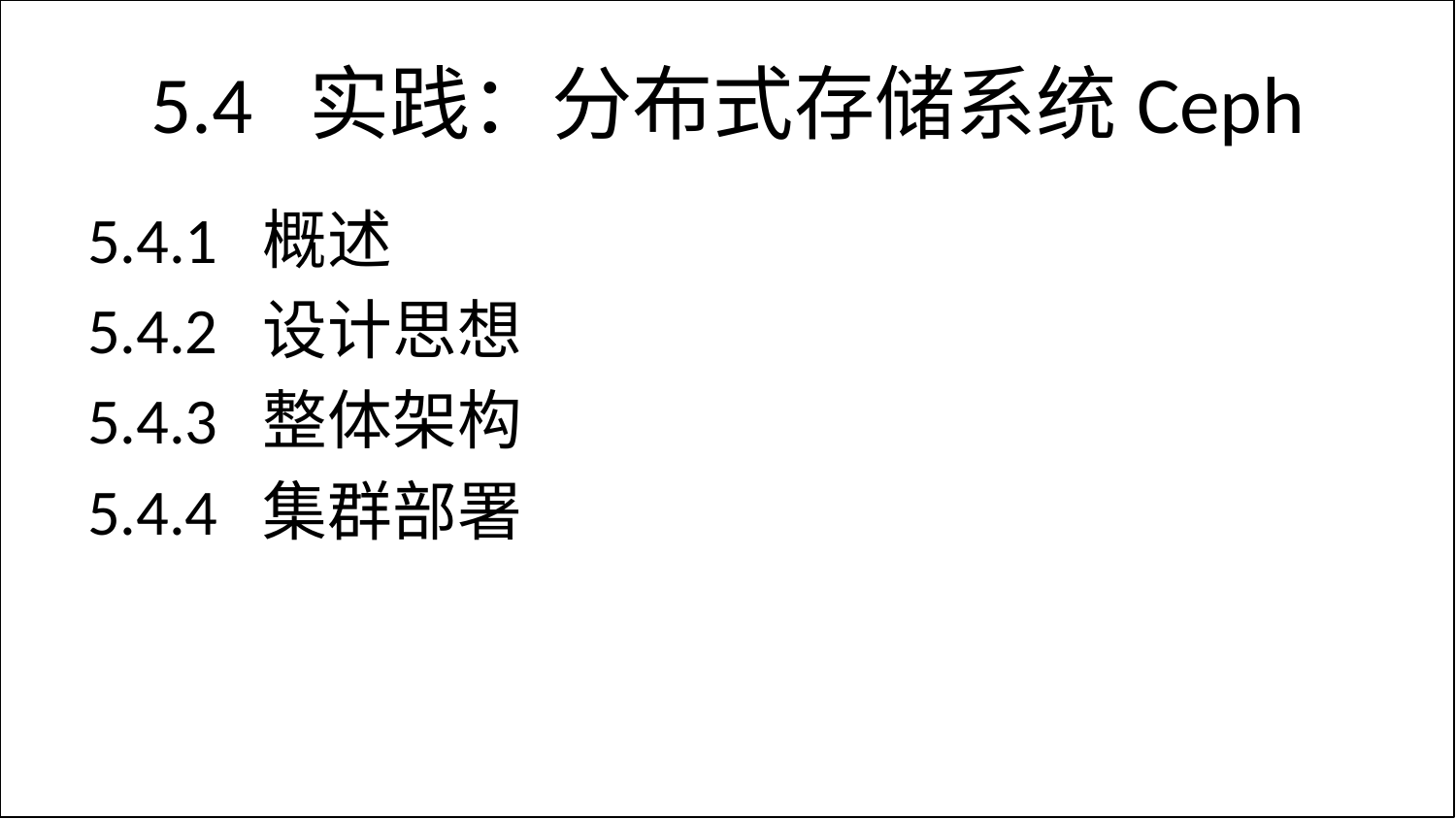

# 5.4  实践：分布式存储系统Ceph
5.4.1  概述
5.4.2  设计思想
5.4.3  整体架构
5.4.4  集群部署